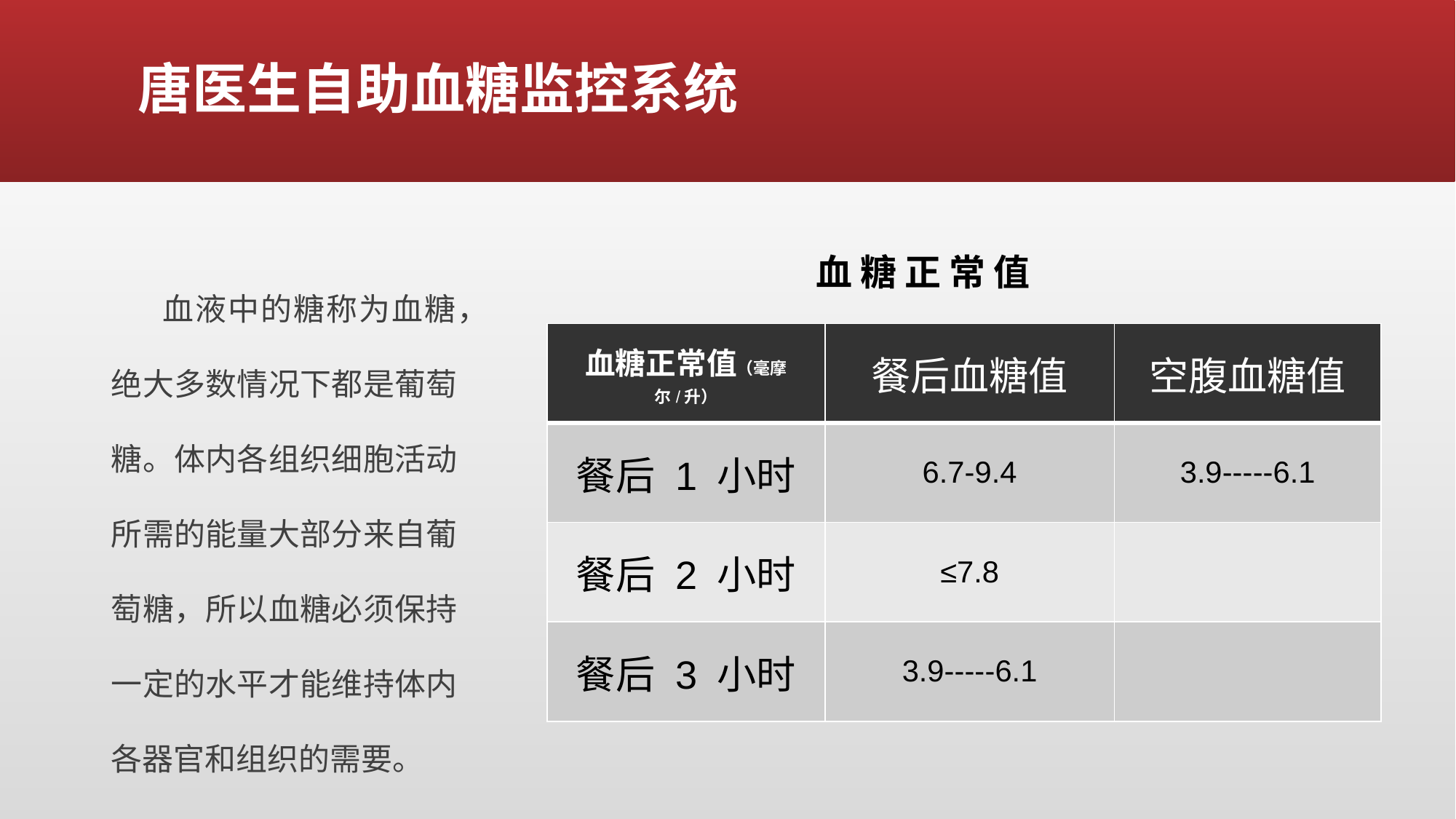

# 唐医生自助血糖监控系统
血 糖 正 常 值
     血液中的糖称为血糖，绝大多数情况下都是葡萄糖。体内各组织细胞活动所需的能量大部分来自葡萄糖，所以血糖必须保持一定的水平才能维持体内各器官和组织的需要。
| 血糖正常值（毫摩尔/升） | 餐后血糖值 | 空腹血糖值 |
| --- | --- | --- |
| 餐后 1 小时 | 6.7-9.4 | 3.9-----6.1 |
| 餐后 2 小时 | ≤7.8 |  |
| 餐后 3 小时 | 3.9-----6.1 |  |